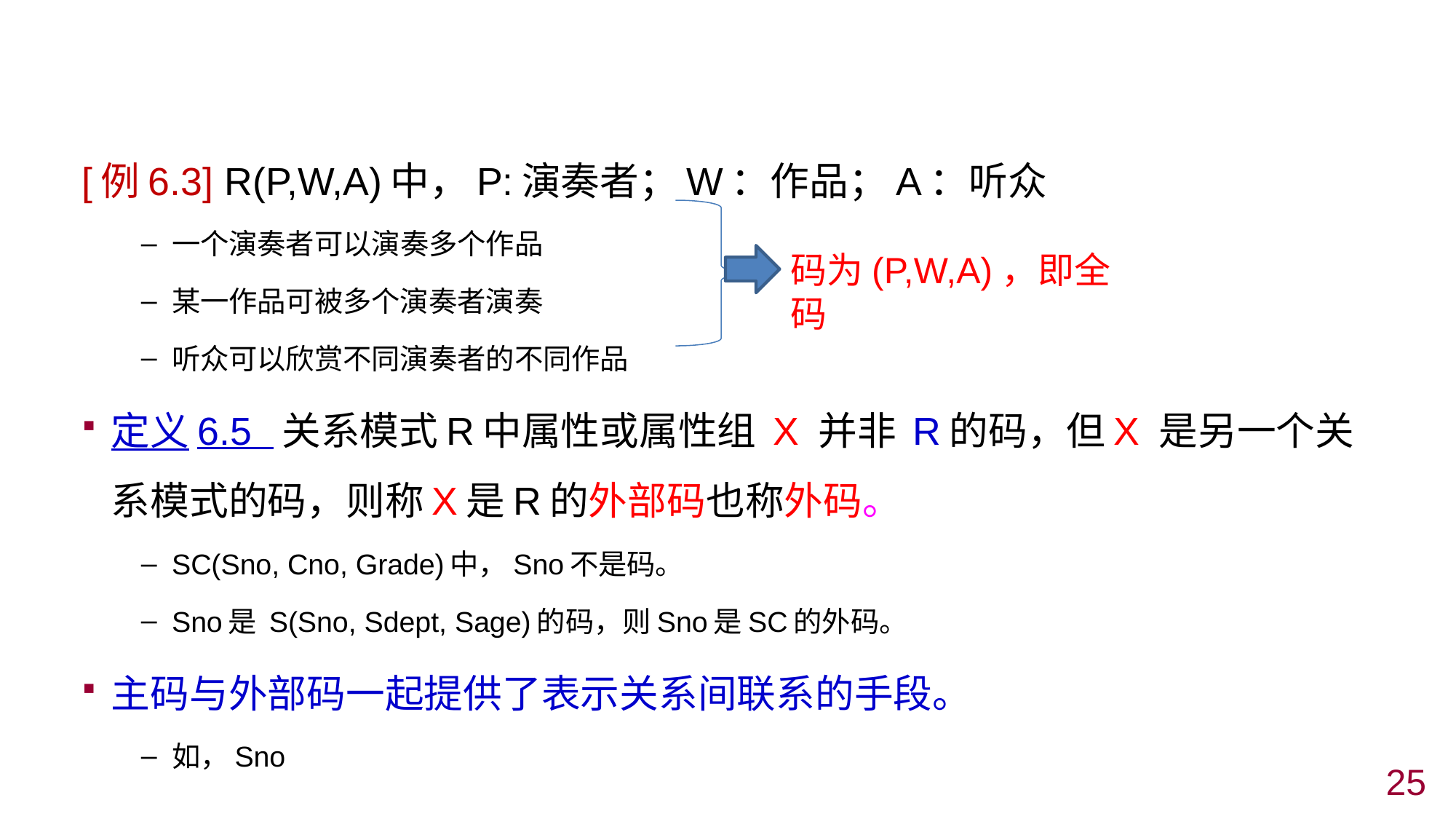

#
[例6.3] R(P,W,A)中，P:演奏者；W：作品；A：听众
一个演奏者可以演奏多个作品
某一作品可被多个演奏者演奏
听众可以欣赏不同演奏者的不同作品
定义6.5  关系模式R中属性或属性组 X 并非 R的码，但X 是另一个关系模式的码，则称X是R的外部码也称外码。
SC(Sno, Cno, Grade)中，Sno不是码。
Sno是 S(Sno, Sdept, Sage)的码，则Sno是SC的外码。
主码与外部码一起提供了表示关系间联系的手段。
如，Sno

码为(P,W,A)，即全码
25